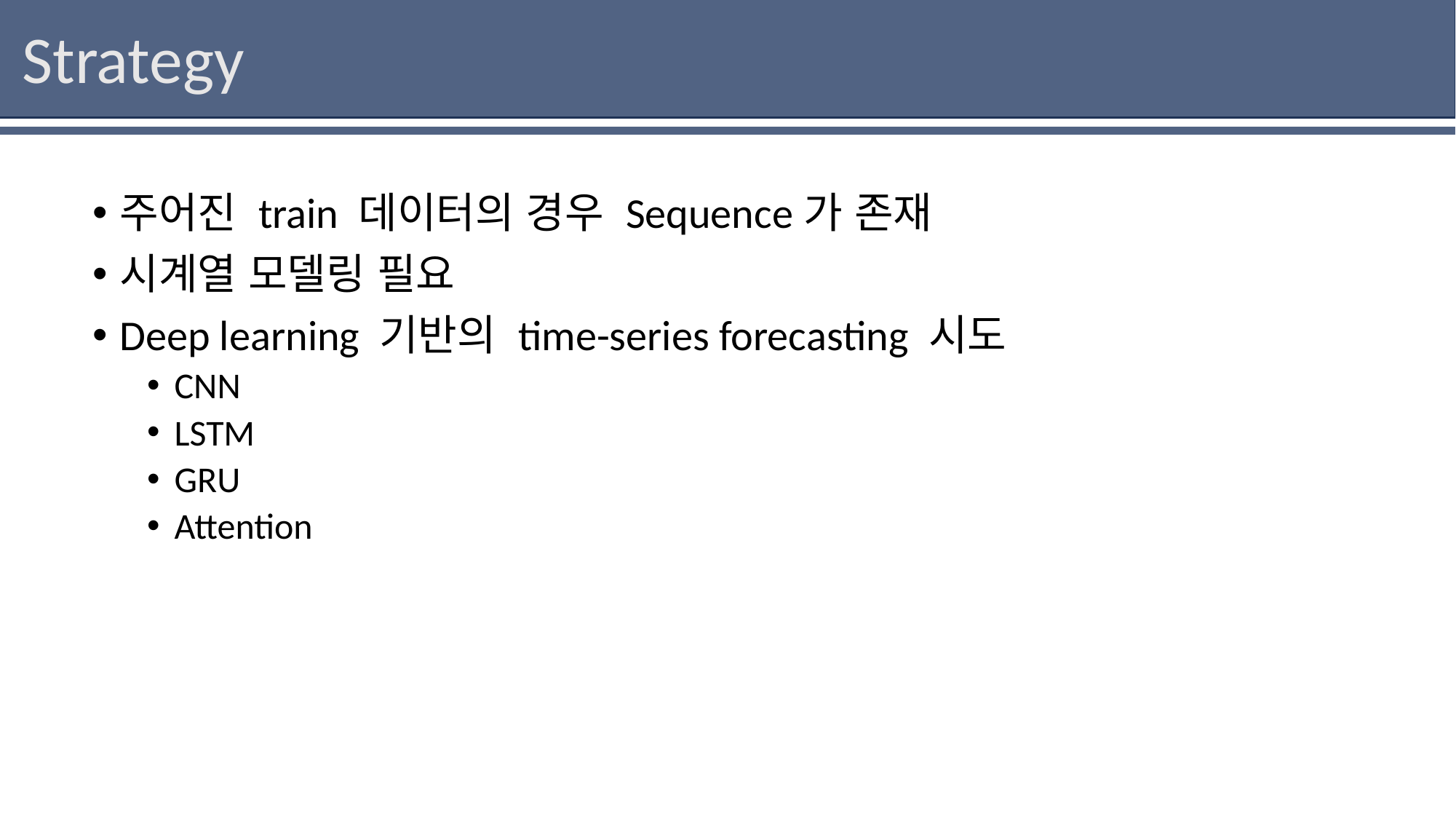

# Strategy
주어진 train 데이터의 경우 Sequence가 존재
시계열 모델링 필요
Deep learning 기반의 time-series forecasting 시도
CNN
LSTM
GRU
Attention